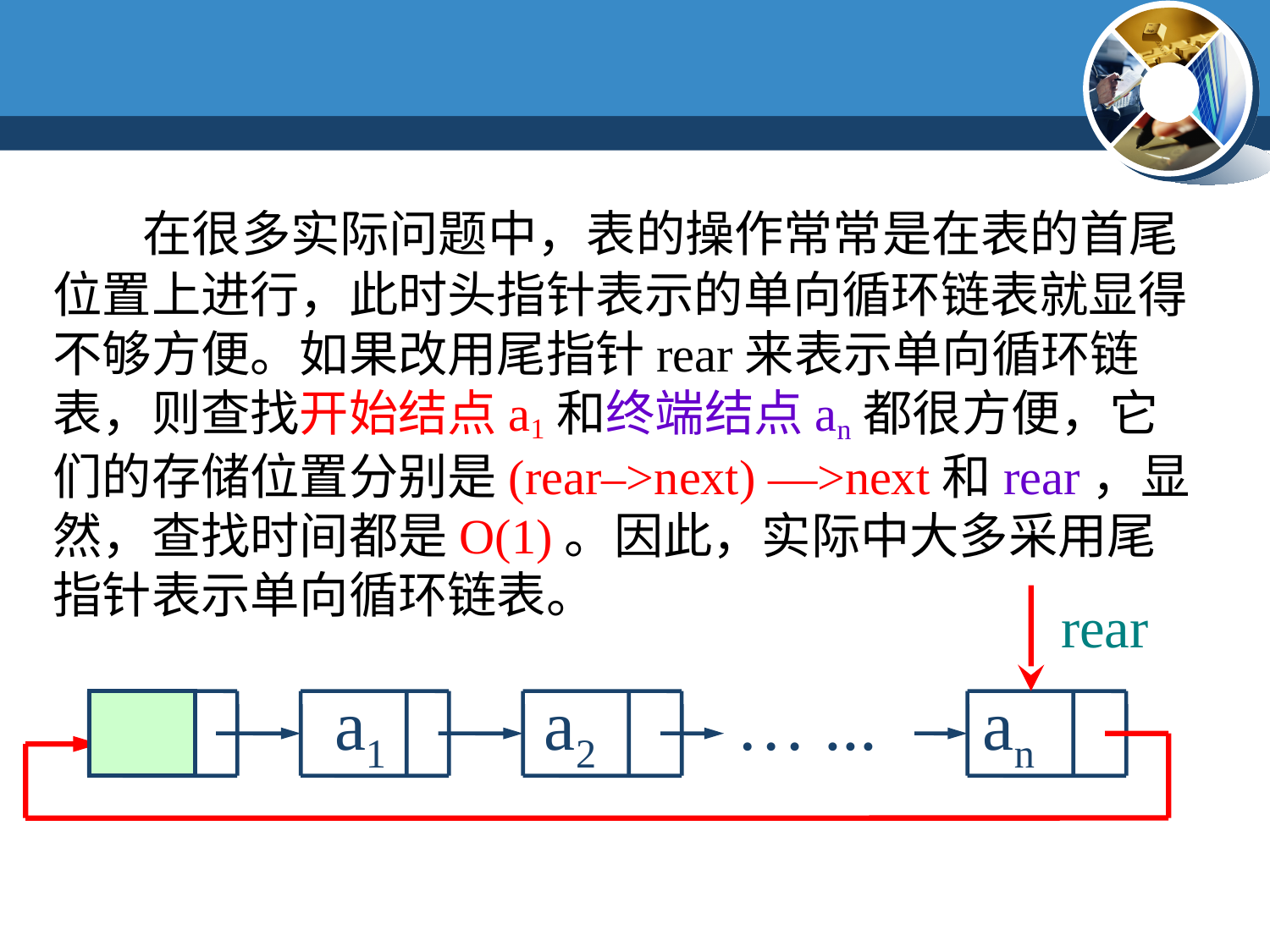

在很多实际问题中，表的操作常常是在表的首尾位置上进行，此时头指针表示的单向循环链表就显得不够方便。如果改用尾指针rear来表示单向循环链表，则查找开始结点a1和终端结点an都很方便，它们的存储位置分别是(rear–>next) —>next和rear，显然，查找时间都是O(1)。因此，实际中大多采用尾指针表示单向循环链表。
rear

   a1         a2        … ...      an